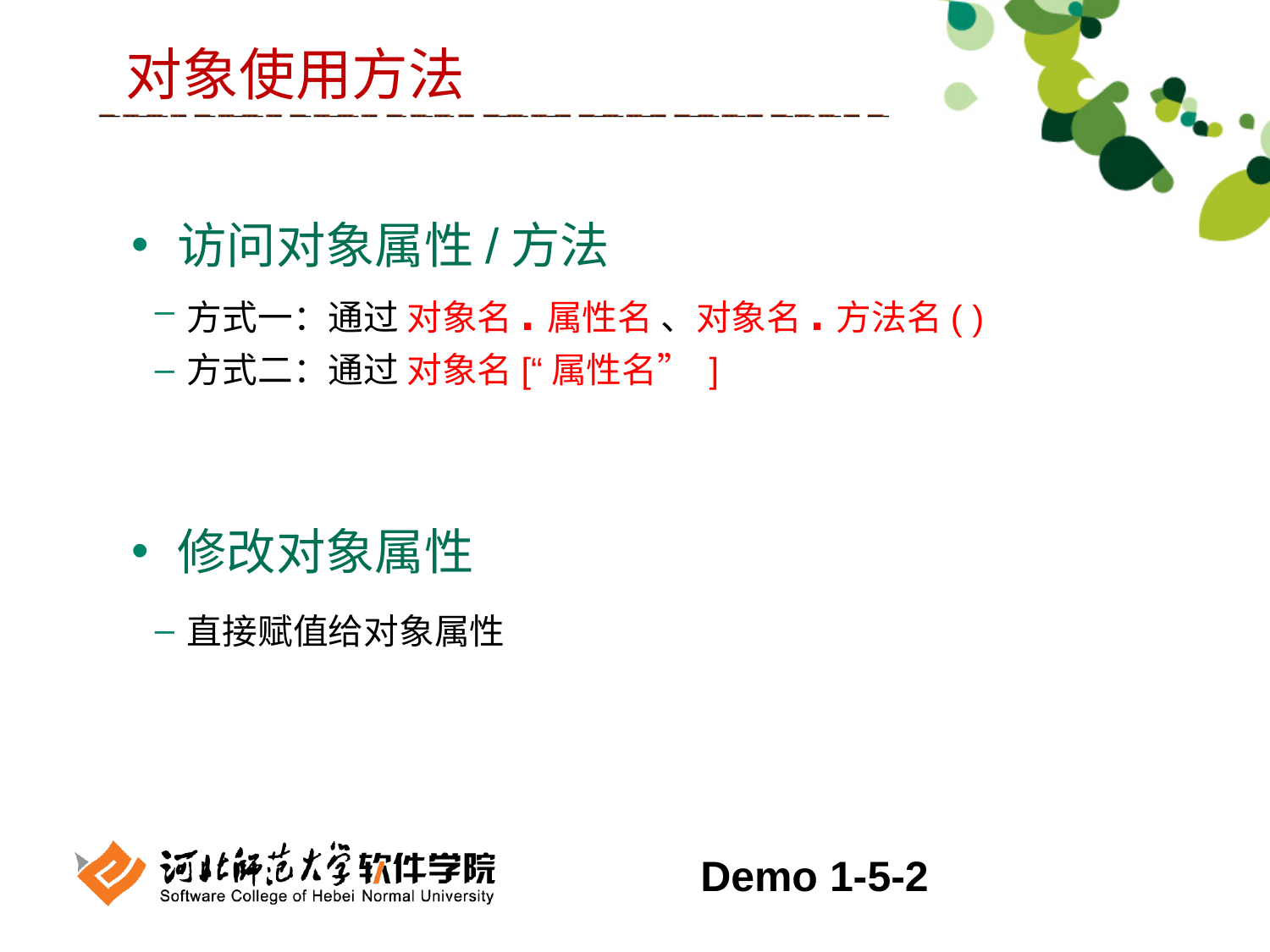

对象使用方法
 访问对象属性/方法
方式一：通过 对象名.属性名 、对象名.方法名( )
方式二：通过 对象名[“属性名” ]

 修改对象属性
直接赋值给对象属性
Demo 1-5-2